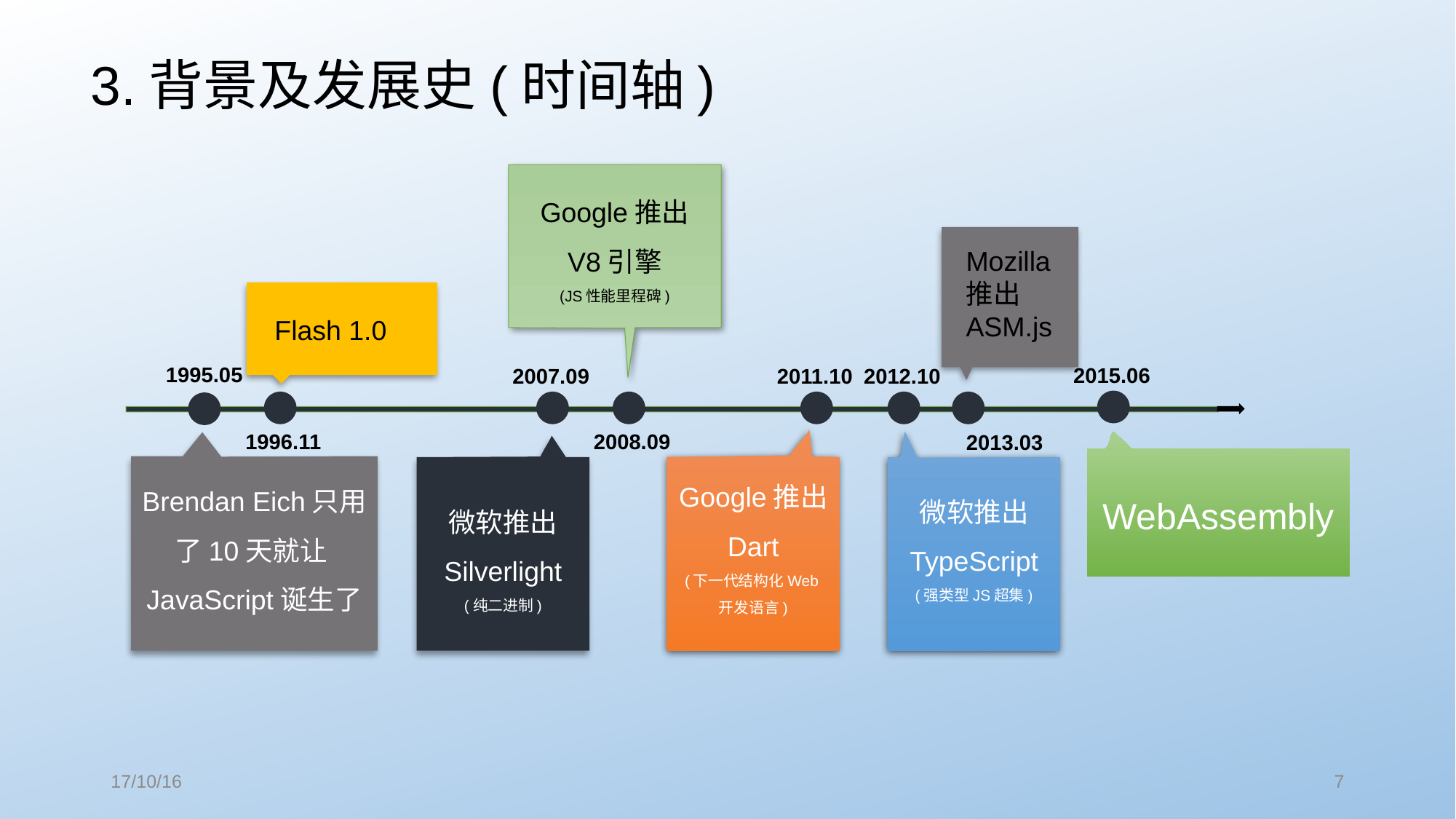

3.背景及发展史(时间轴)

Google推出V8引擎
(JS性能里程碑)

Mozilla推出ASM.js

Flash 1.0
1995.05
2015.06
2007.09
2011.10
2012.10

1996.11
2008.09
2013.03
Google推出
Dart
(下一代结构化Web开发语言)
WebAssembly
微软推出
TypeScript
(强类型JS超集)
Brendan Eich只用了10天就让JavaScript诞生了
微软推出
Silverlight
(纯二进制)
17/10/16
7